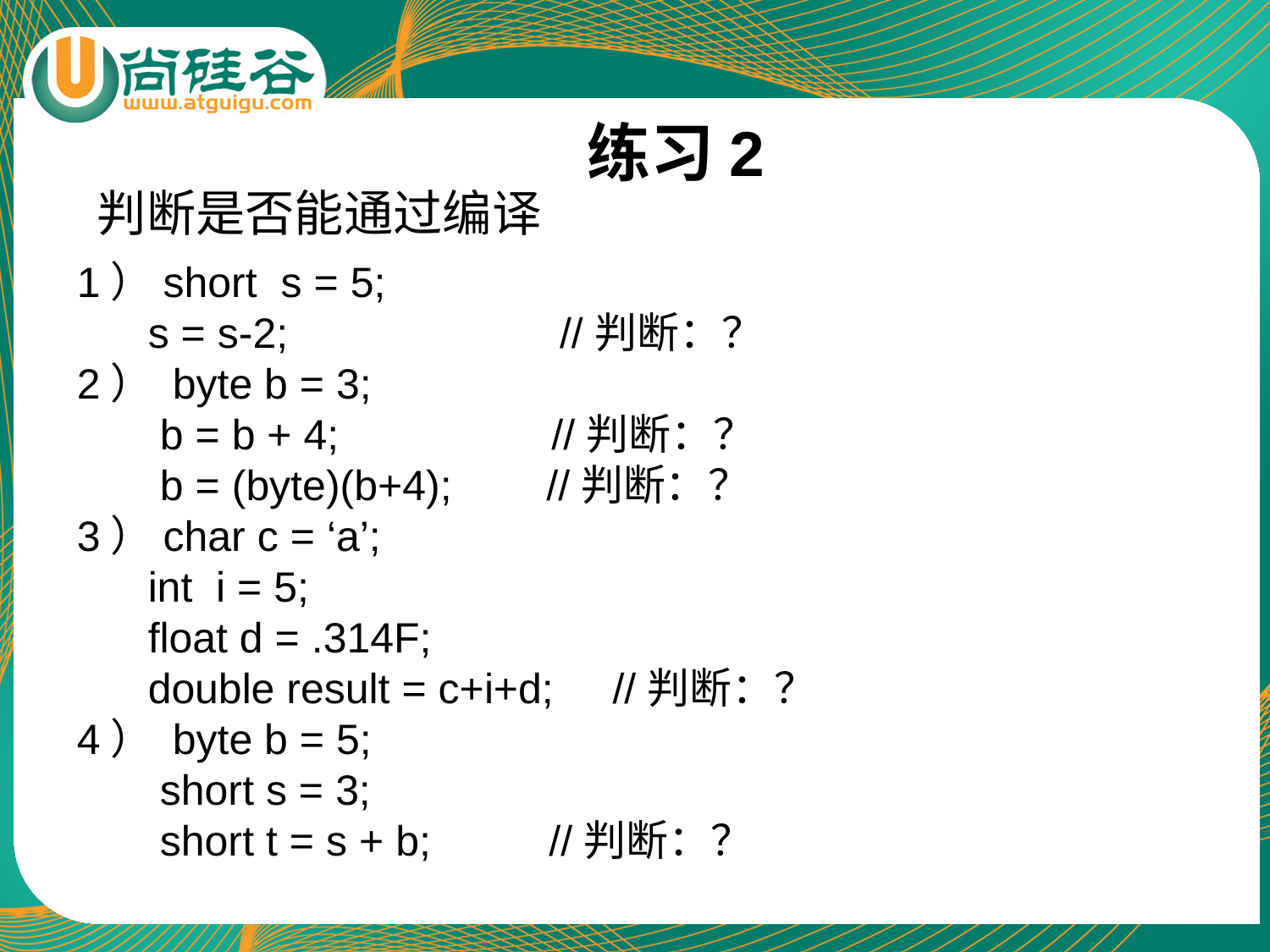

练习2
判断是否能通过编译
1）short  s = 5;
      s = s-2;                       //判断：？
2） byte b = 3;
       b = b + 4;                  //判断：？
       b = (byte)(b+4);        //判断：？
3）char c = ‘a’;
      int  i = 5;
      float d = .314F;
      double result = c+i+d;     //判断：？
4） byte b = 5;
       short s = 3;
       short t = s + b;          //判断：？